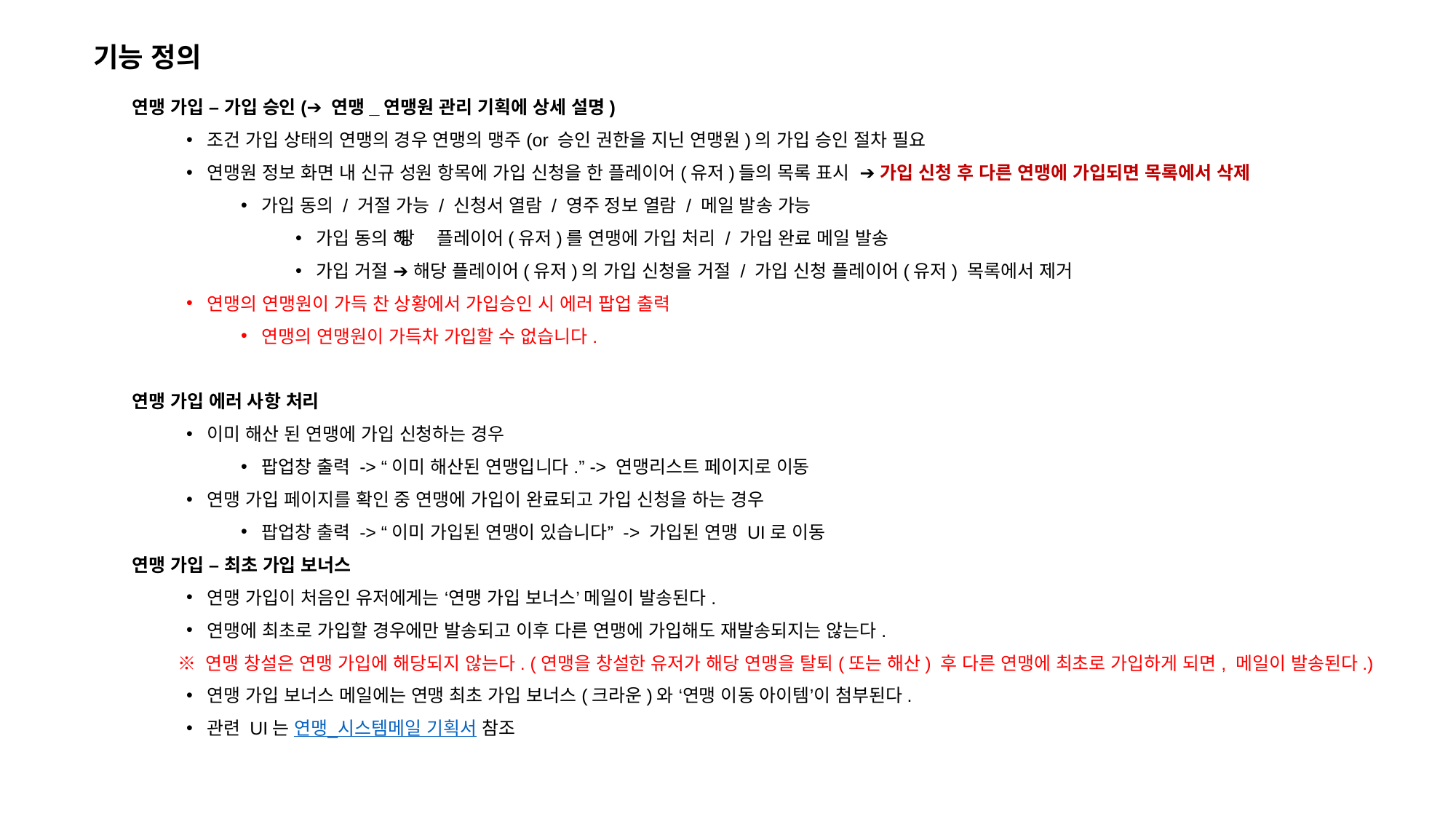

기능 정의
연맹 가입 – 가입 승인(➔ 연맹_연맹원 관리 기획에 상세 설명)
조건 가입 상태의 연맹의 경우 연맹의 맹주(or 승인 권한을 지닌 연맹원)의 가입 승인 절차 필요
연맹원 정보 화면 내 신규 성원 항목에 가입 신청을 한 플레이어(유저)들의 목록 표시  ➔ 가입 신청 후 다른 연맹에 가입되면 목록에서 삭제
가입 동의 / 거절 가능 / 신청서 열람 / 영주 정보 열람 / 메일 발송 가능
가입 동의 ➔ 해당 플레이어(유저)를 연맹에 가입 처리 / 가입 완료 메일 발송
가입 거절 ➔ 해당 플레이어(유저)의 가입 신청을 거절 / 가입 신청 플레이어(유저) 목록에서 제거
연맹의 연맹원이 가득 찬 상황에서 가입승인 시 에러 팝업 출력
연맹의 연맹원이 가득차 가입할 수 없습니다.

연맹 가입 에러 사항 처리
이미 해산 된 연맹에 가입 신청하는 경우
팝업창 출력 -> “이미 해산된 연맹입니다.” -> 연맹리스트 페이지로 이동
연맹 가입 페이지를 확인 중 연맹에 가입이 완료되고 가입 신청을 하는 경우
팝업창 출력 -> “이미 가입된 연맹이 있습니다” -> 가입된 연맹 UI로 이동
연맹 가입 – 최초 가입 보너스
연맹 가입이 처음인 유저에게는 ‘연맹 가입 보너스’ 메일이 발송된다.
연맹에 최초로 가입할 경우에만 발송되고 이후 다른 연맹에 가입해도 재발송되지는 않는다.
※ 연맹 창설은 연맹 가입에 해당되지 않는다. (연맹을 창설한 유저가 해당 연맹을 탈퇴(또는 해산) 후 다른 연맹에 최초로 가입하게 되면, 메일이 발송된다.)
연맹 가입 보너스 메일에는 연맹 최초 가입 보너스(크라운)와 ‘연맹 이동 아이템’이 첨부된다.
관련 UI는 연맹_시스템메일 기획서 참조